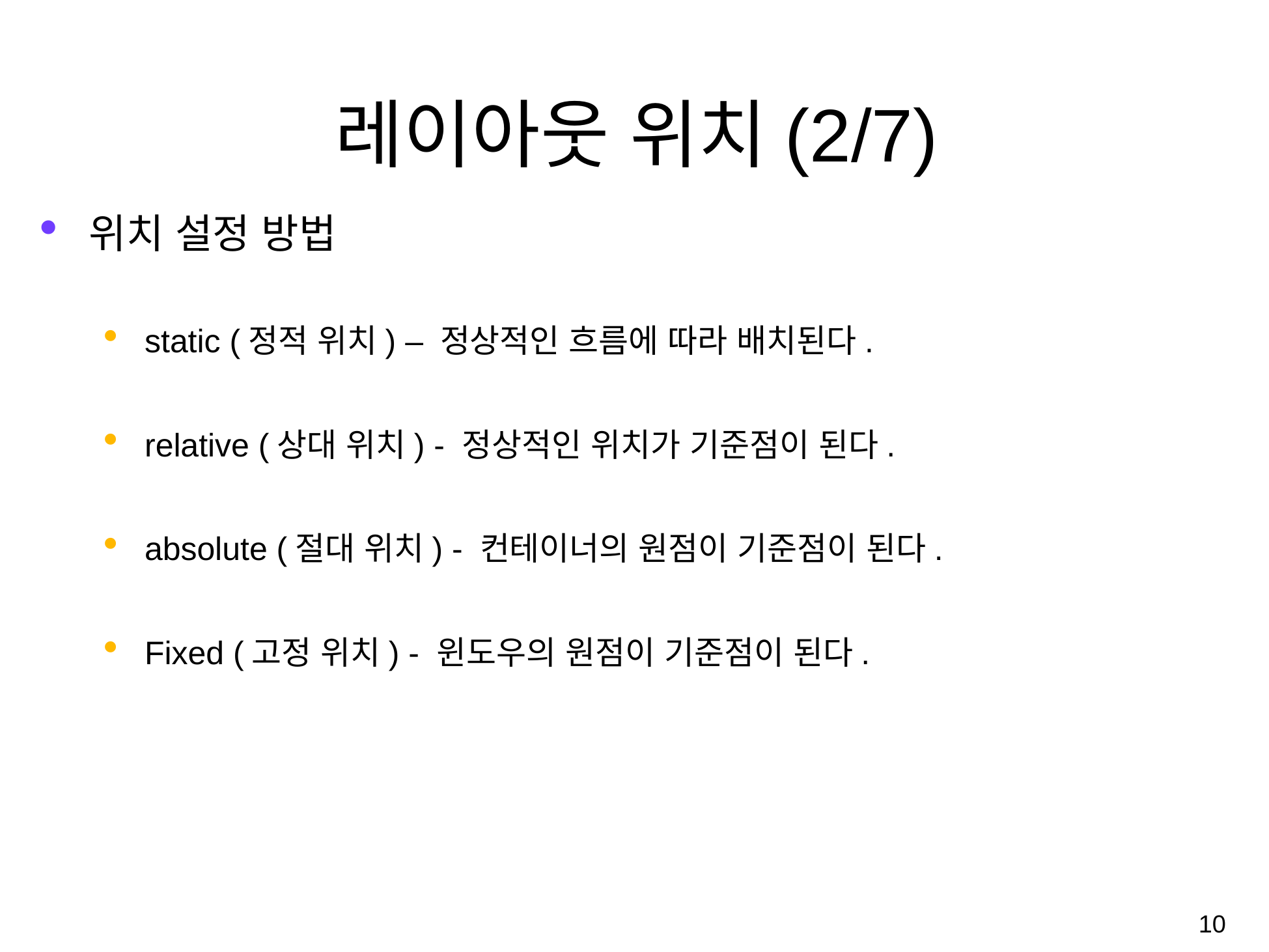

레이아웃 위치(2/7)
위치 설정 방법

static (정적 위치) – 정상적인 흐름에 따라 배치된다.

relative (상대 위치) - 정상적인 위치가 기준점이 된다.

absolute (절대 위치) - 컨테이너의 원점이 기준점이 된다.

Fixed (고정 위치) - 윈도우의 원점이 기준점이 된다.

10